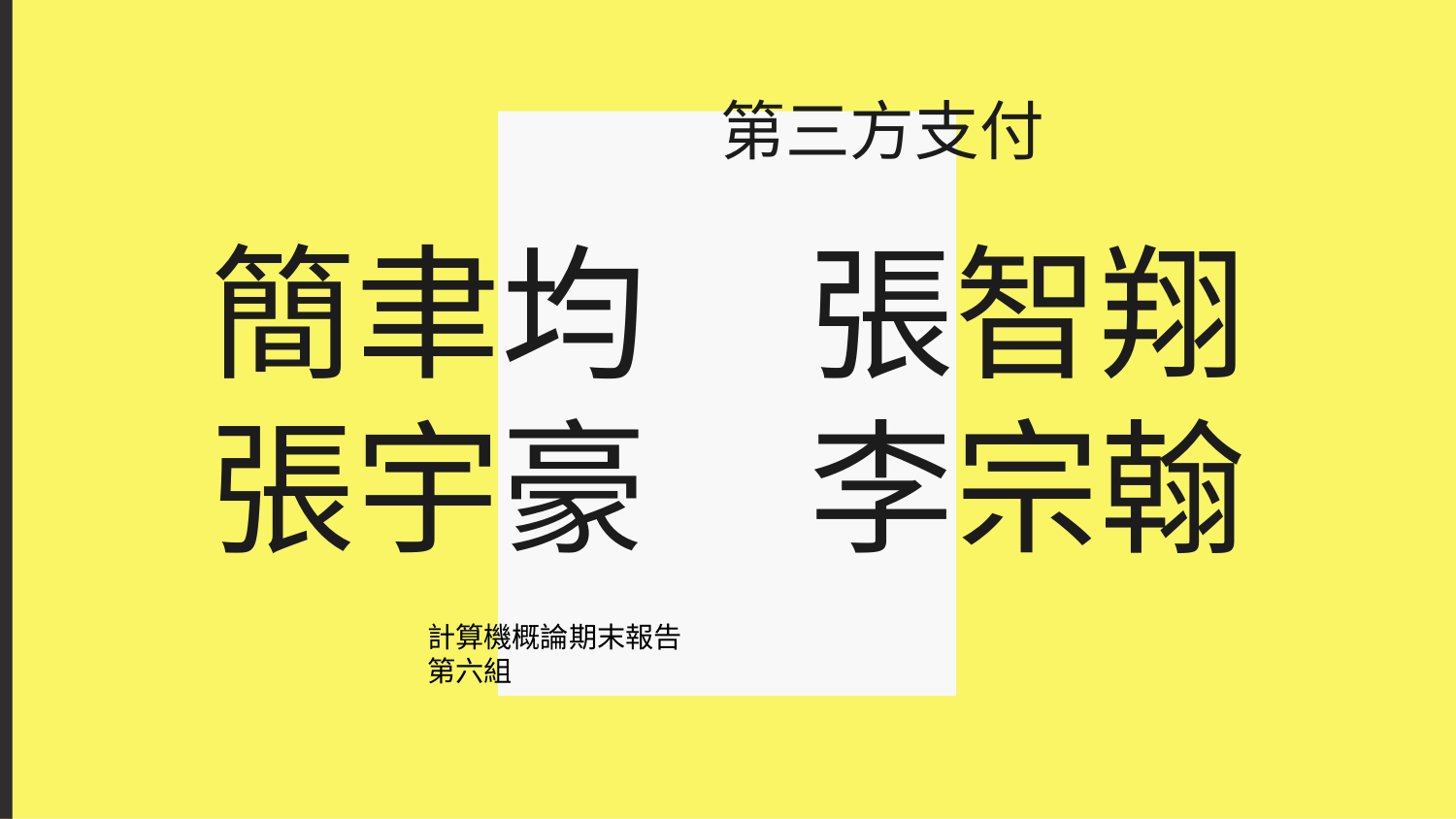

# 第三方支付
簡聿均     張智翔張宇豪     李宗翰
計算機概論期末報告
第六組